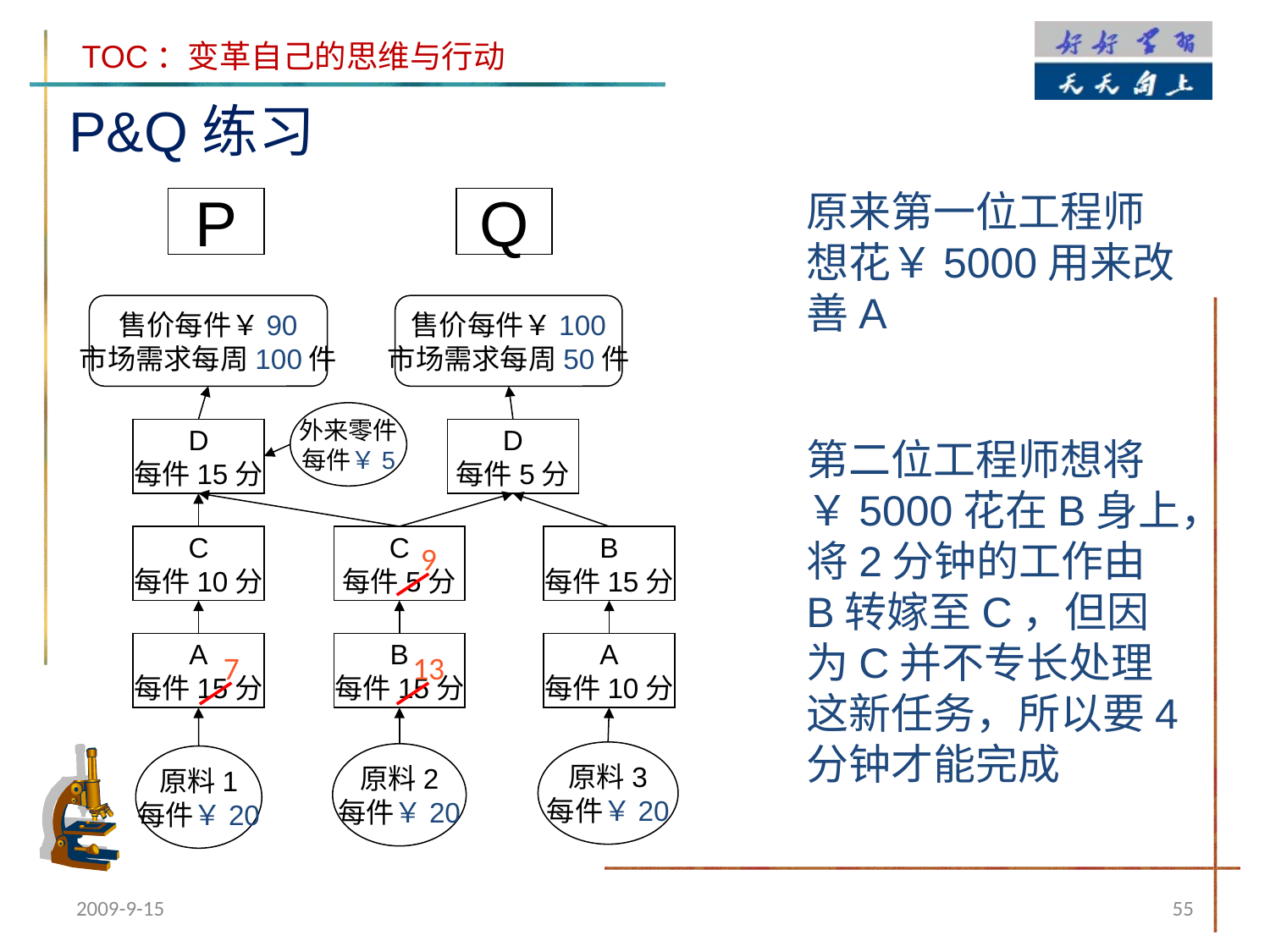

P&Q练习
原来第一位工程师想花￥5000用来改善A
P
Q
售价每件￥90
市场需求每周100件
售价每件￥100
市场需求每周50件
外来零件
每件￥5
D
每件15分
D
每件5分
C
每件10分
C
每件5分
B
每件15分
A
每件15分
B
每件15分
A
每件10分
原料3
每件￥20
原料2
每件￥20
原料1
每件￥20
第二位工程师想将￥5000花在B身上，将2分钟的工作由B转嫁至C，但因为C并不专长处理这新任务，所以要4分钟才能完成
9

7
13

2009-9-15
55